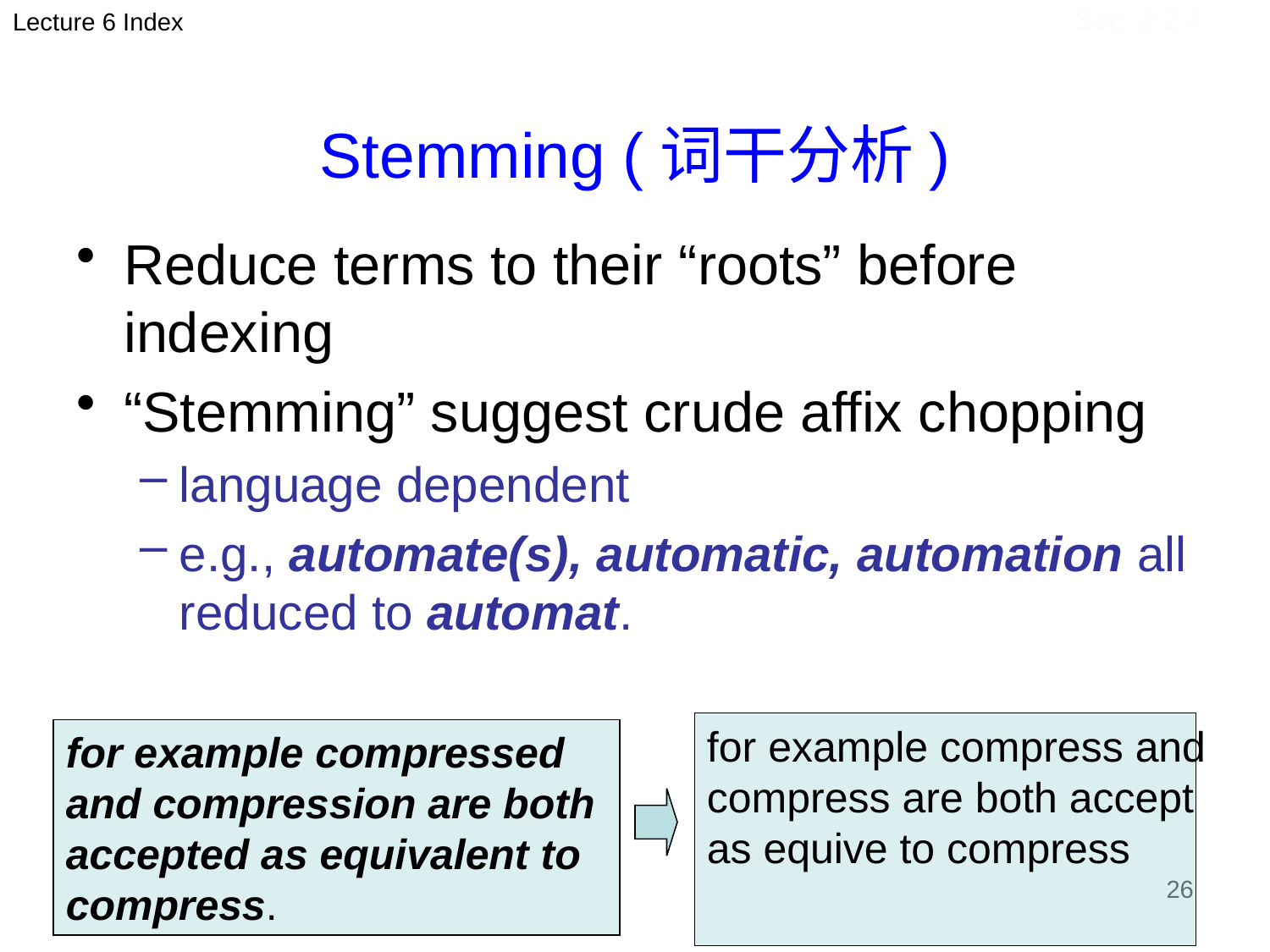

Lecture 6 Index
Stemming (词干分析)
Sec. 2.2.4
Reduce terms to their “roots” before indexing
“Stemming” suggest crude affix chopping
language dependent
e.g., automate(s), automatic, automation all reduced to automat.

for example compress and
compress are both accept
as equive to compress
for example compressed
and compression are both
accepted as equivalent to
compress.

26